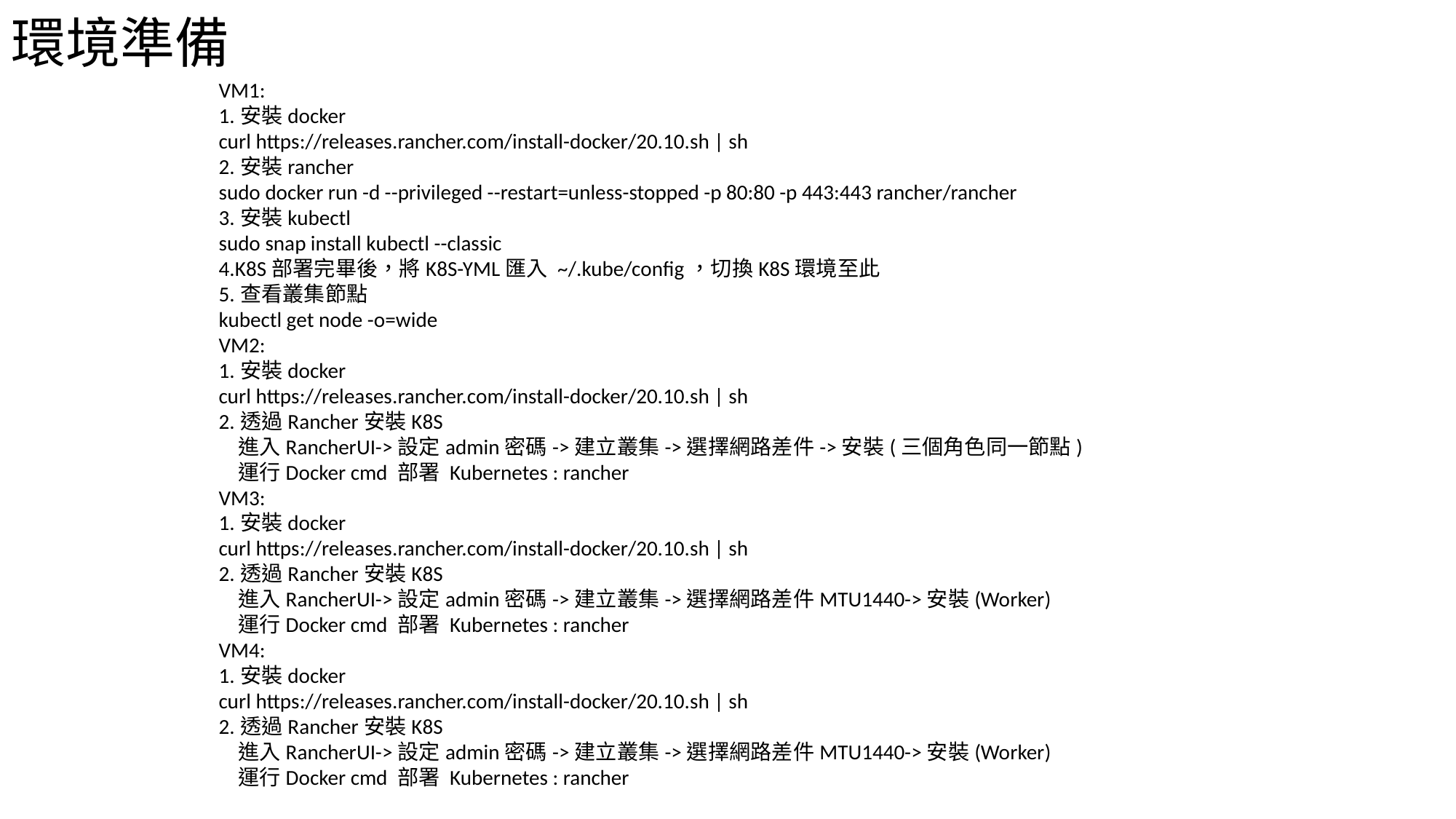

# 環境準備
VM1:
1.安裝docker
curl https://releases.rancher.com/install-docker/20.10.sh | sh
2.安裝rancher
sudo docker run -d --privileged --restart=unless-stopped -p 80:80 -p 443:443 rancher/rancher
3.安裝kubectl
sudo snap install kubectl --classic
4.K8S部署完畢後，將K8S-YML匯入 ~/.kube/config，切換K8S環境至此
5.查看叢集節點
kubectl get node -o=wide
VM2:
1.安裝docker
curl https://releases.rancher.com/install-docker/20.10.sh | sh
2.透過Rancher安裝K8S
   進入RancherUI->設定admin密碼->建立叢集->選擇網路差件->安裝(三個角色同一節點)
   運行Docker cmd 部署 Kubernetes : rancher
VM3:
1.安裝docker
curl https://releases.rancher.com/install-docker/20.10.sh | sh
2.透過Rancher安裝K8S
   進入RancherUI->設定admin密碼->建立叢集->選擇網路差件MTU1440->安裝(Worker)
   運行Docker cmd 部署 Kubernetes : rancher
VM4:
1.安裝docker
curl https://releases.rancher.com/install-docker/20.10.sh | sh
2.透過Rancher安裝K8S
   進入RancherUI->設定admin密碼->建立叢集->選擇網路差件MTU1440->安裝(Worker)
   運行Docker cmd 部署 Kubernetes : rancher